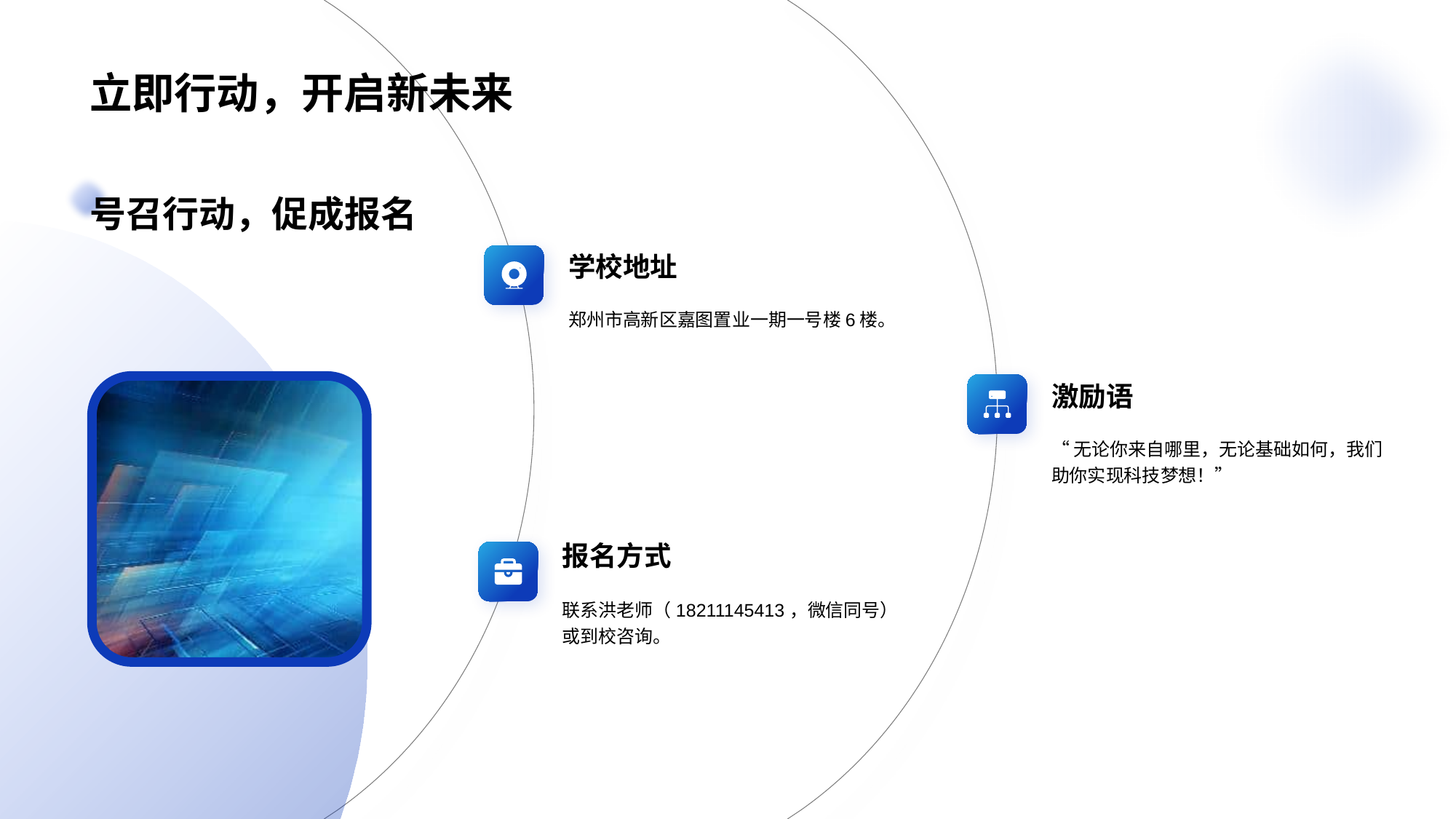

号召行动，促成报名
学校地址

郑州市高新区嘉图置业一期一号楼6楼。

激励语

“无论你来自哪里，无论基础如何，我们助你实现科技梦想！”

报名方式

联系洪老师（18211145413，微信同号）或到校咨询。
# 立即行动，开启新未来